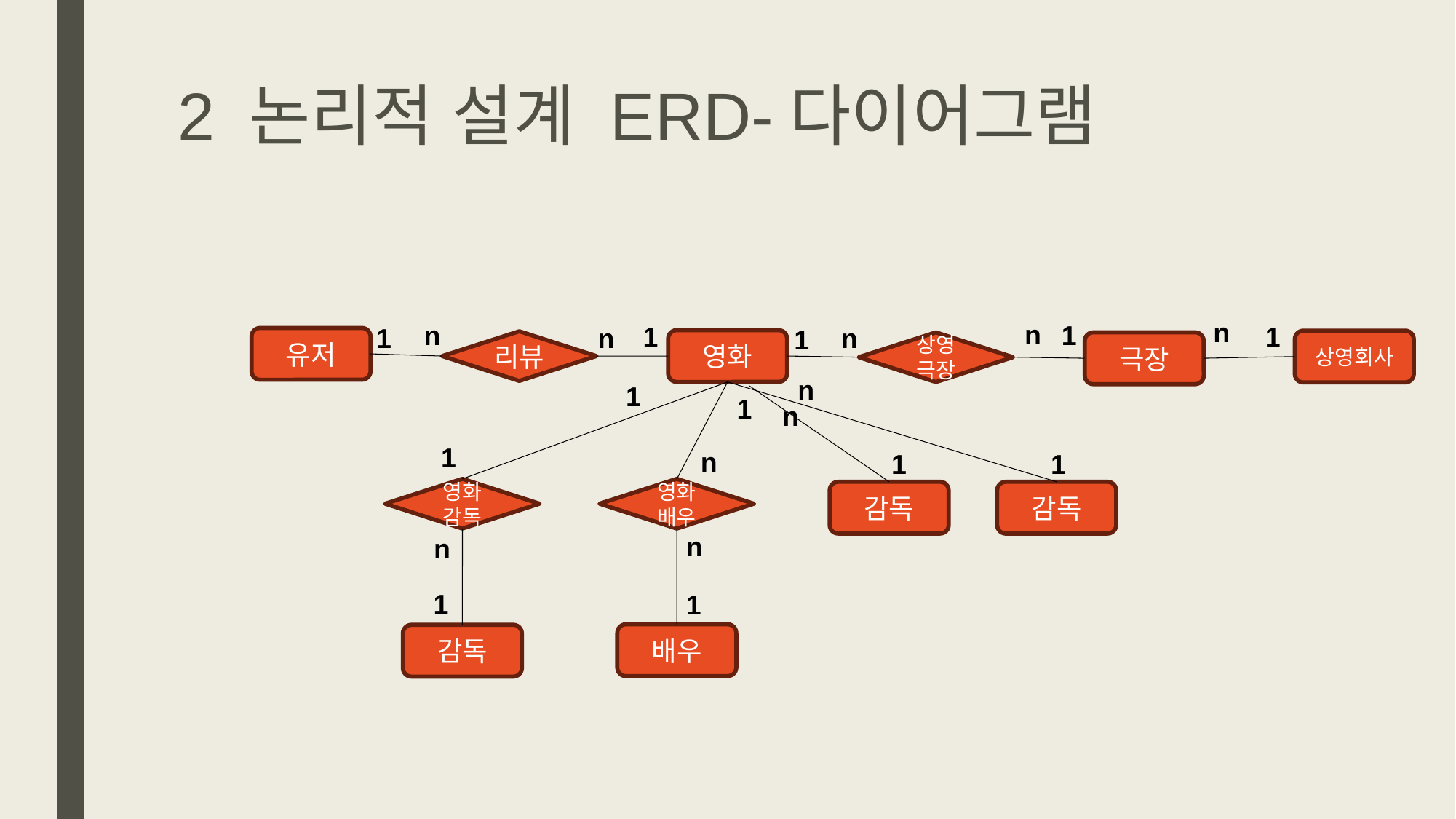

# 2 논리적 설계 ERD-다이어그램
n
n
1

n
1

1

n
1

n
1

유저
영화
상영회사
리뷰
극장
상영극장
n
1

1

n
1

n
1

1

영화감독
영화배우
감독
감독
n
n
1

1

배우
감독